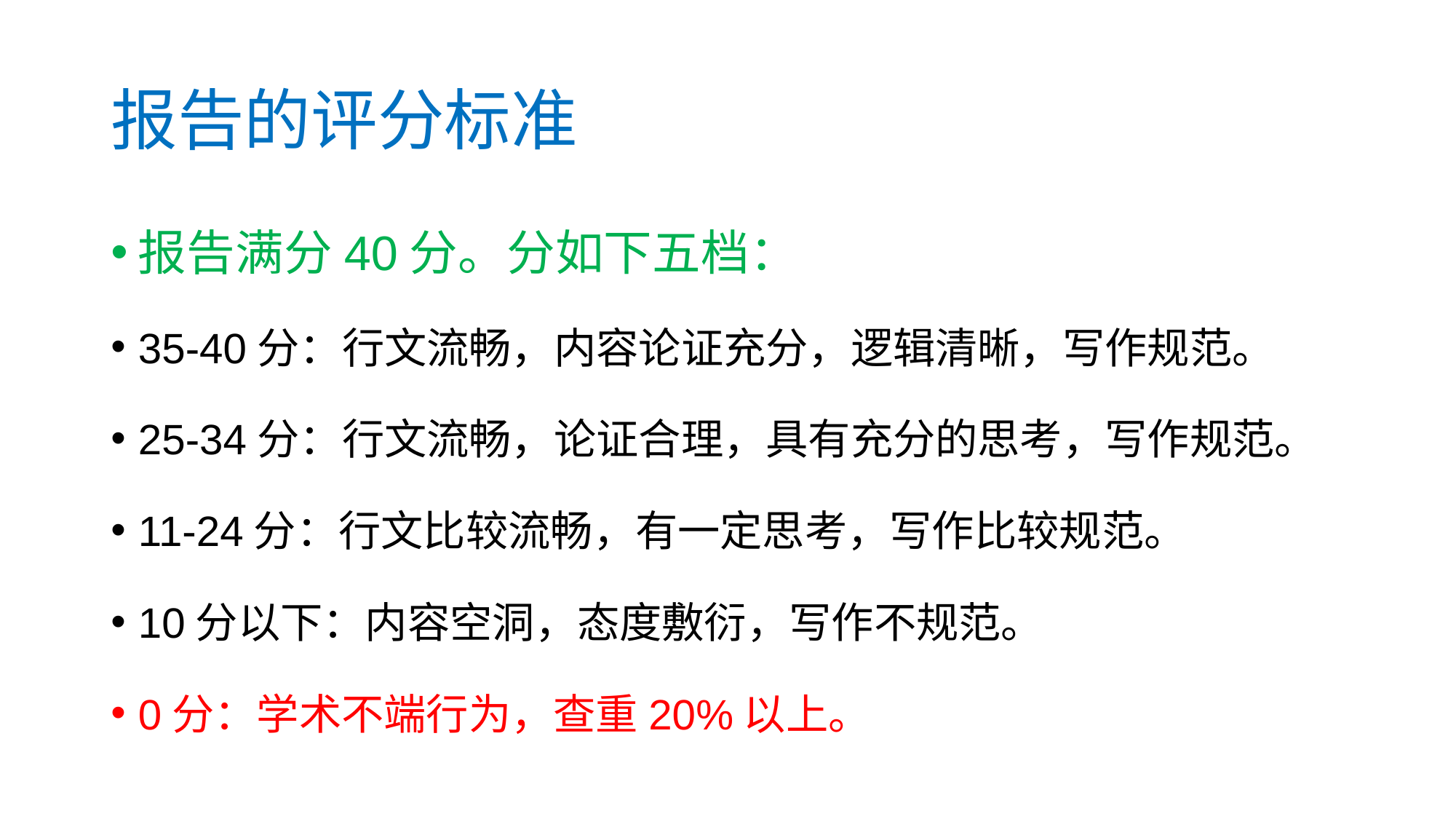

# 报告的评分标准
报告满分40分。分如下五档：
35-40分：行文流畅，内容论证充分，逻辑清晰，写作规范。
25-34分：行文流畅，论证合理，具有充分的思考，写作规范。
11-24分：行文比较流畅，有一定思考，写作比较规范。
10分以下：内容空洞，态度敷衍，写作不规范。
0分：学术不端行为，查重20%以上。